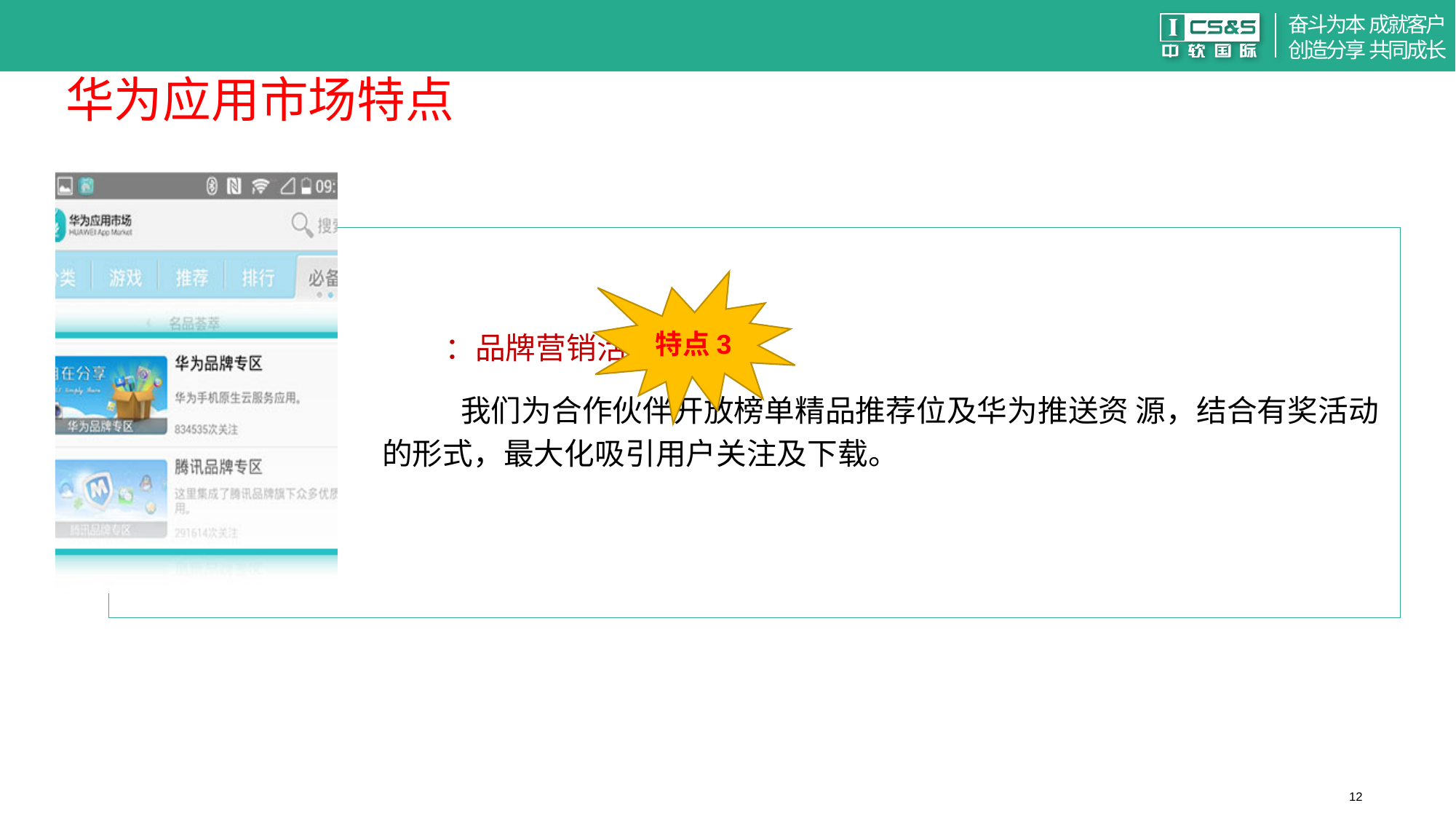

# 华为应用市场特点
        ：品牌营销活动
       我们为合作伙伴开放榜单精品推荐位及华为推送资 源，结合有奖活动的形式，最大化吸引用户关注及下载。
特点3